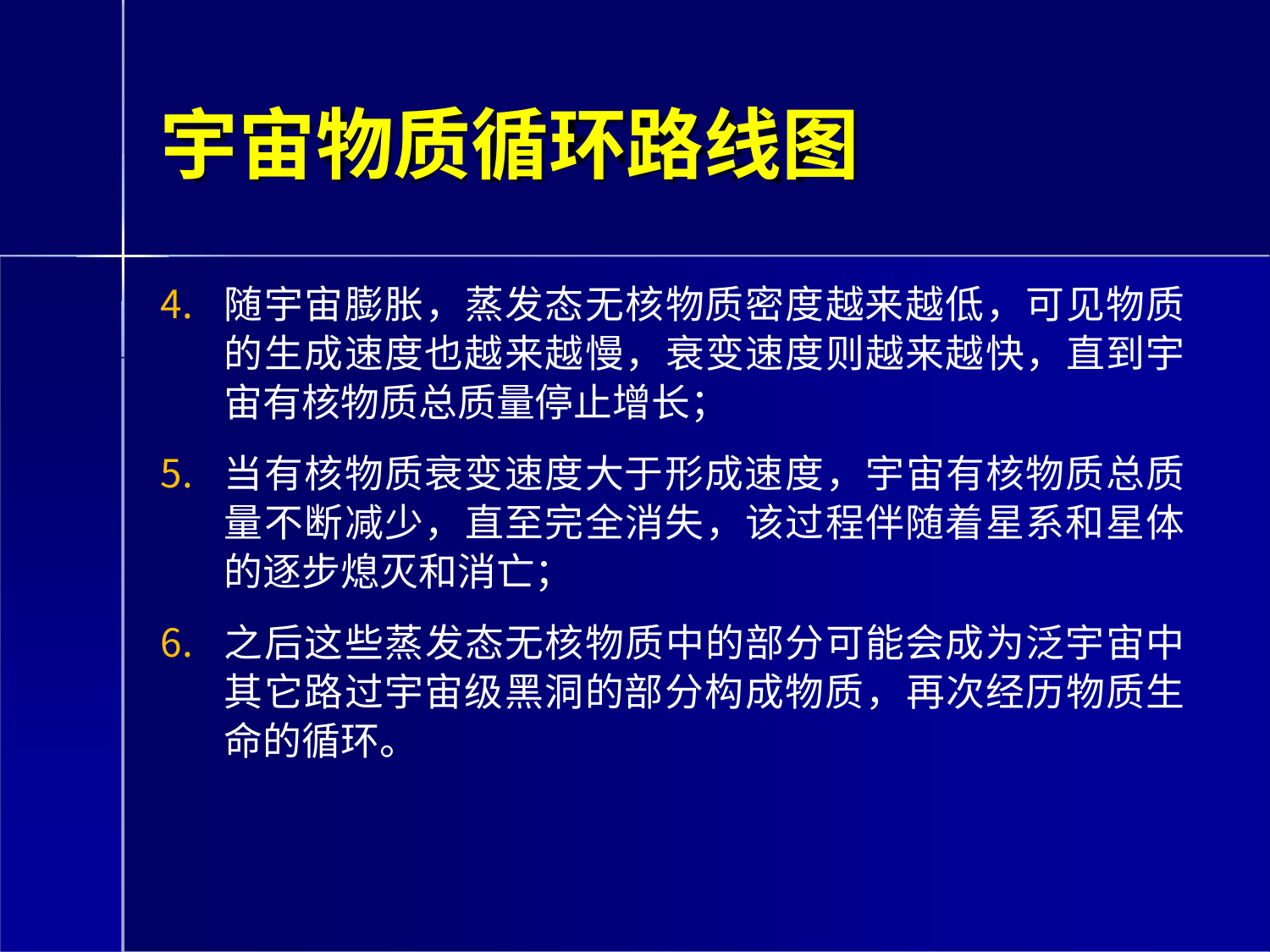

# 宇宙物质循环路线图

随宇宙膨胀，蒸发态无核物质密度越来越低，可见物质 的生成速度也越来越慢，衰变速度则越来越快，直到宇 宙有核物质总质量停止增长；
当有核物质衰变速度大于形成速度，宇宙有核物质总质 量不断减少，直至完全消失，该过程伴随着星系和星体 的逐步熄灭和消亡；
之后这些蒸发态无核物质中的部分可能会成为泛宇宙中 其它路过宇宙级黑洞的部分构成物质，再次经历物质生 命的循环。